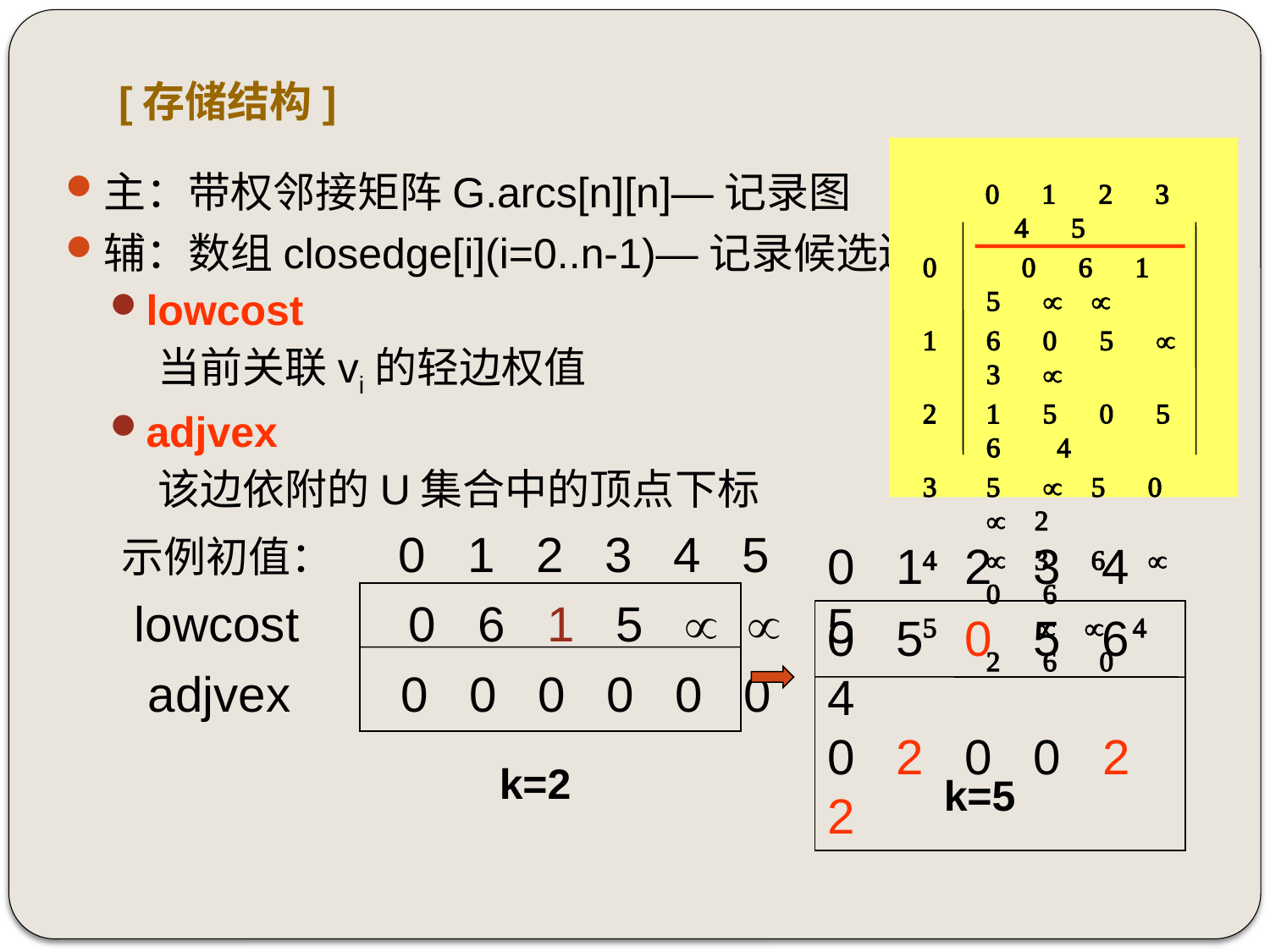

# [存储结构]

        0   1   2   3    4   5
0      0   6   1   5   ∝  ∝
6   0   5   ∝  3   ∝
1   5   0   5  6    4
5   ∝  5   0   ∝  2
∝  3   6   ∝  0   6
5       ∝  ∝  4   2   6   0

主：带权邻接矩阵G.arcs[n][n]—记录图
辅：数组closedge[i](i=0..n-1)—记录候选边
lowcost
    当前关联vi的轻边权值
adjvex
    该边依附的U集合中的顶点下标
    示例初值：     0   1   2   3   4   5
     lowcost        0   6   1   5   ∝  ∝
      adjvex        0   0   0   0   0   0

0   1   2   3   4   5
0   5   0   5   6  4
0   2   0   0   2  2

k=2
k=5